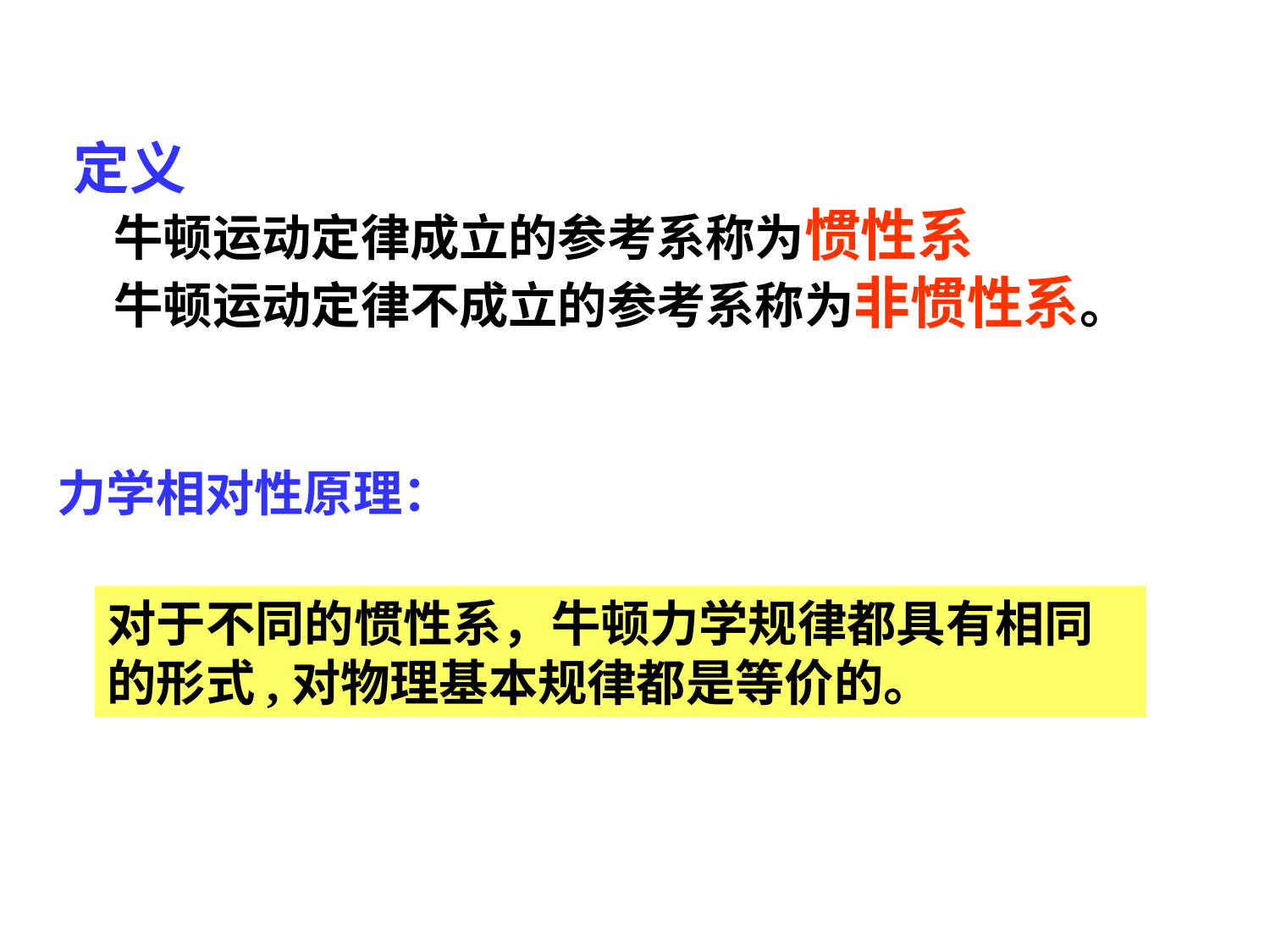

定义
牛顿运动定律成立的参考系称为惯性系
牛顿运动定律不成立的参考系称为非惯性系。
力学相对性原理：
对于不同的惯性系，牛顿力学规律都具有相同的形式,对物理基本规律都是等价的。